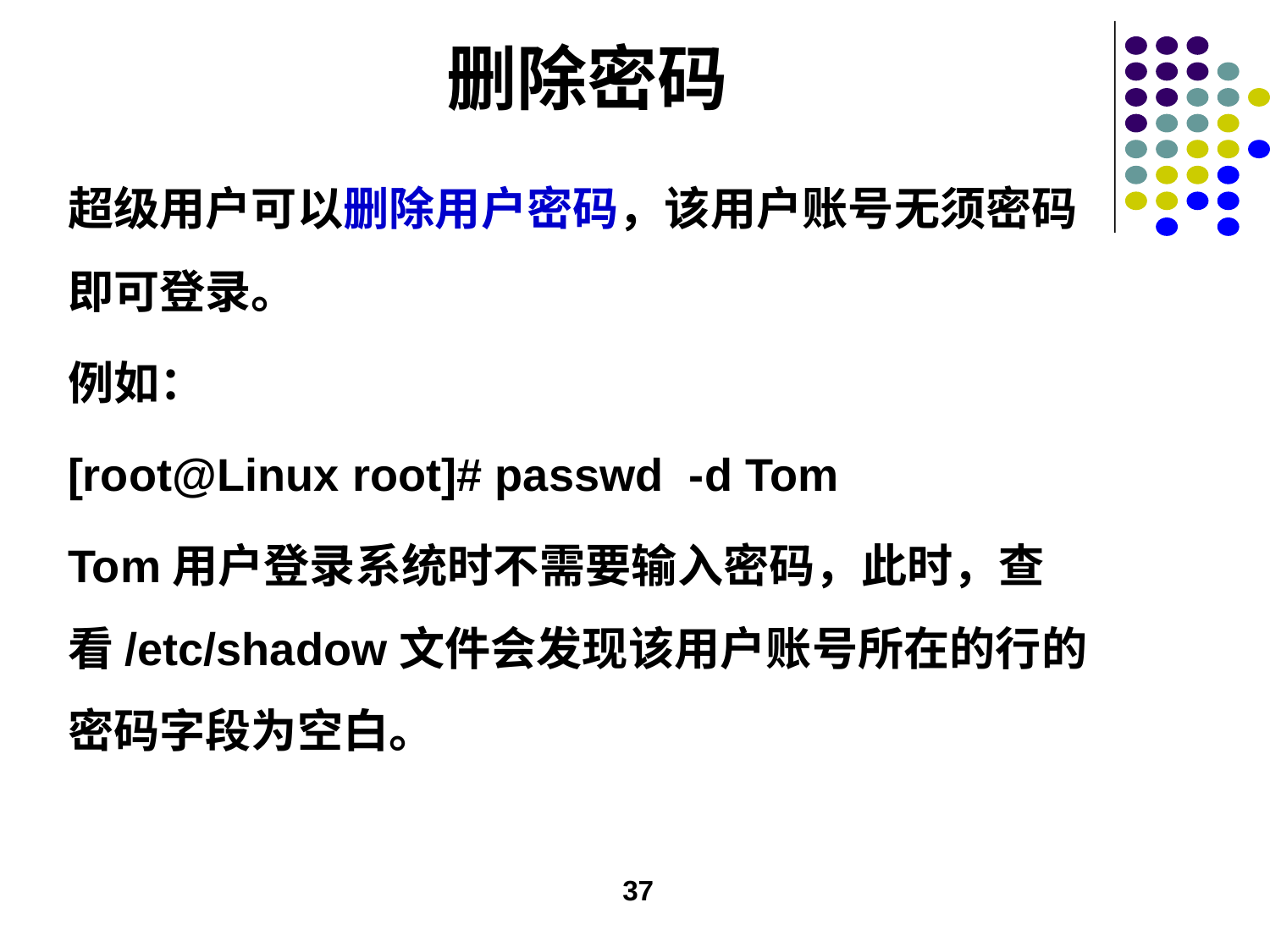

# 删除密码
超级用户可以删除用户密码，该用户账号无须密码即可登录。
例如：
[root@Linux root]# passwd  -d Tom
Tom用户登录系统时不需要输入密码，此时，查看/etc/shadow文件会发现该用户账号所在的行的密码字段为空白。

37